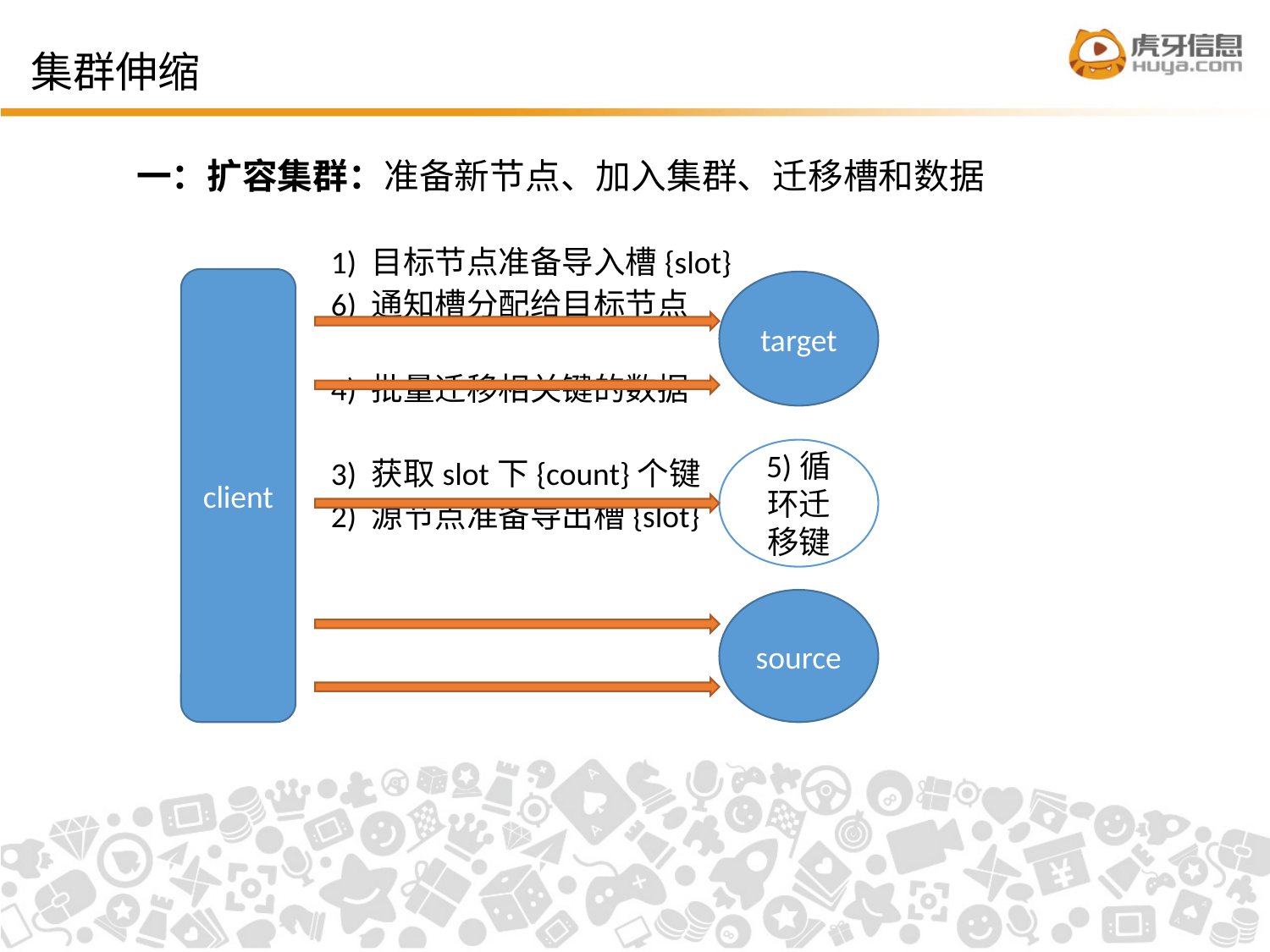

集群伸缩
         一：扩容集群：准备新节点、加入集群、迁移槽和数据

                                  1) 目标节点准备导入槽{slot}
                                  6) 通知槽分配给目标节点

                                  4) 批量迁移相关键的数据

                                  3) 获取slot下{count}个键
                                  2) 源节点准备导出槽{slot}

client
target

5)循环迁移键

source